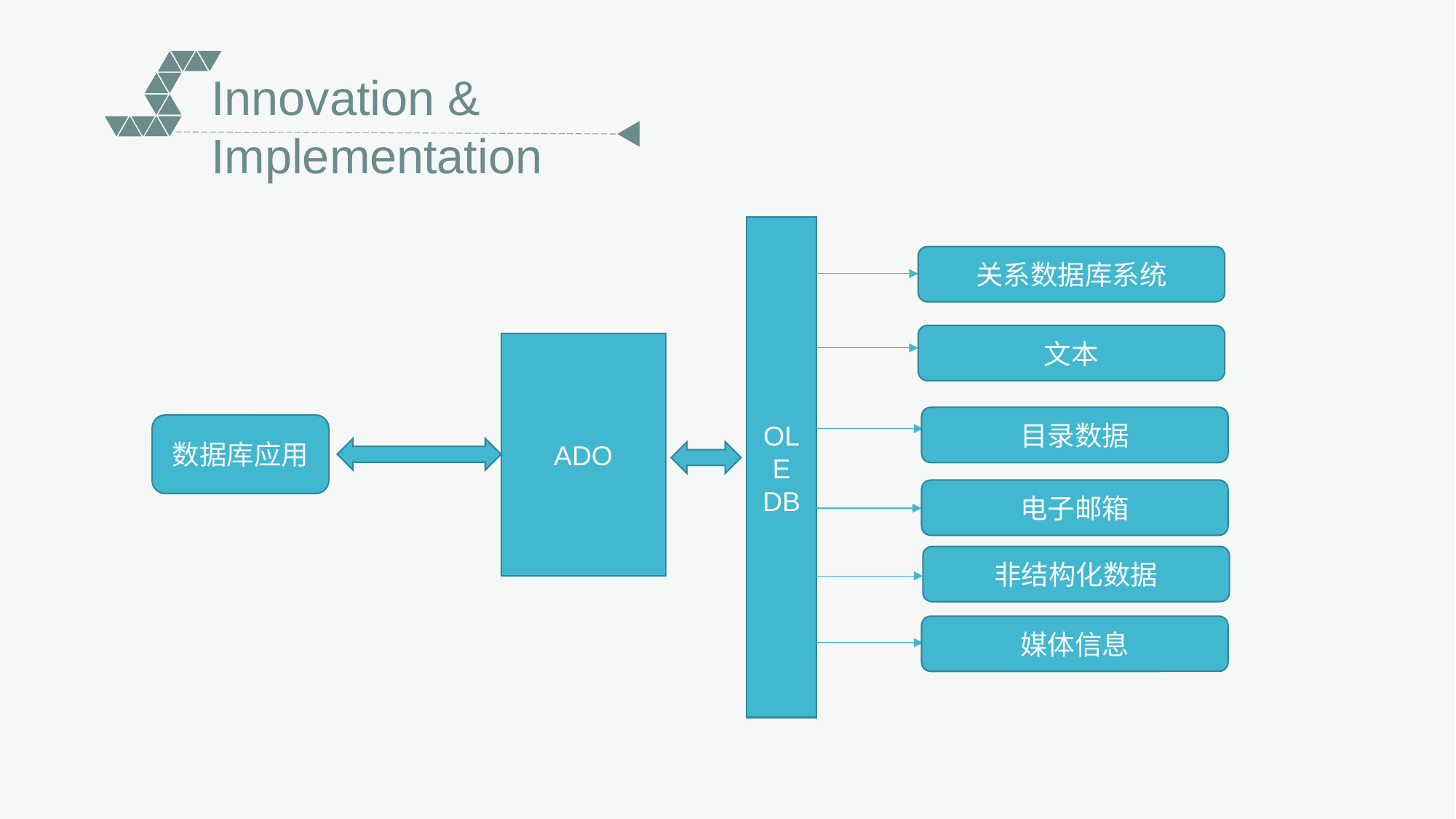

Innovation & Implementation

OLE
DB
关系数据库系统
文本
ADO
目录数据
数据库应用

电子邮箱
非结构化数据
媒体信息